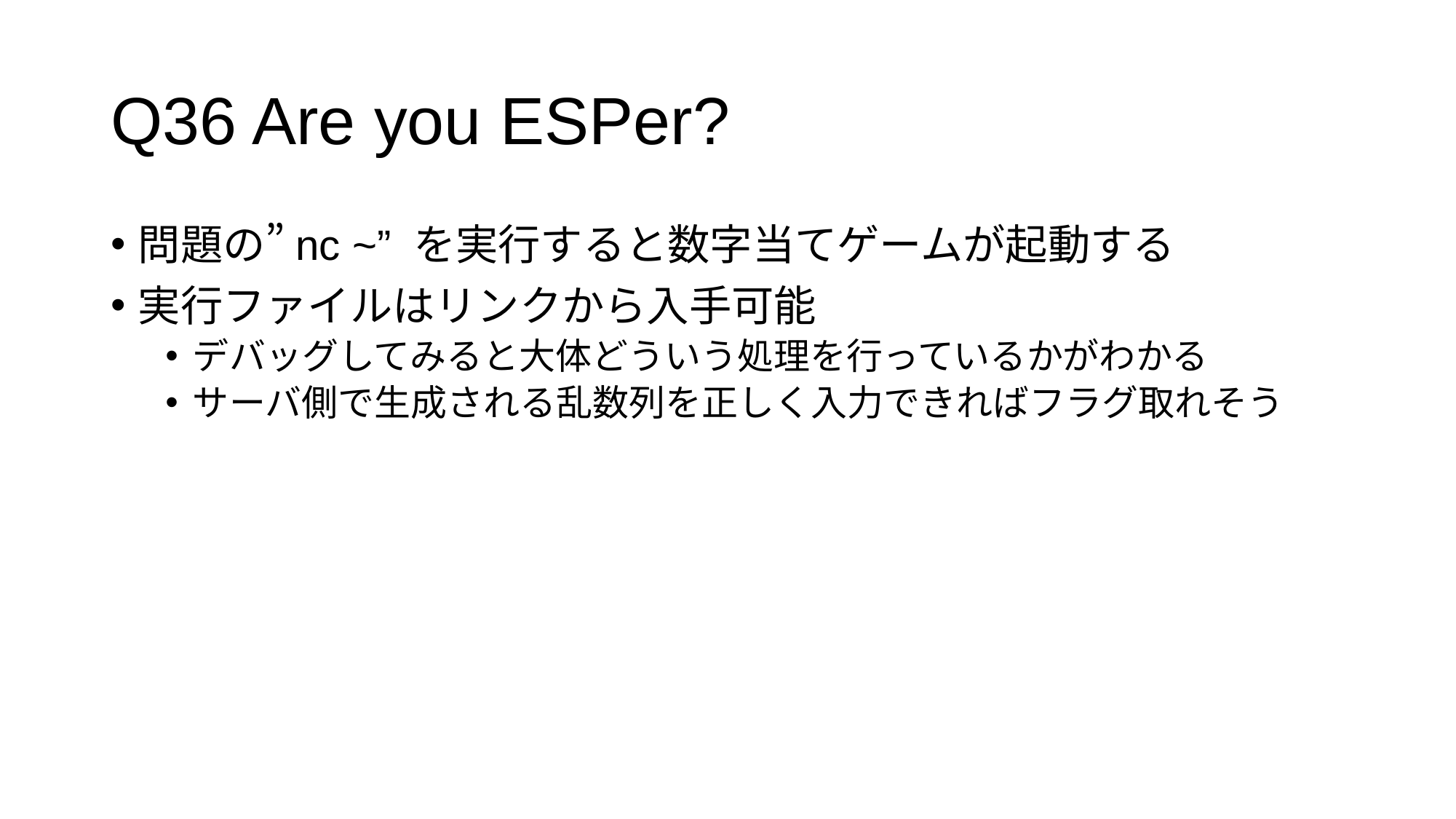

# Q36 Are you ESPer?
問題の”nc ~” を実行すると数字当てゲームが起動する
実行ファイルはリンクから入手可能
デバッグしてみると大体どういう処理を行っているかがわかる
サーバ側で生成される乱数列を正しく入力できればフラグ取れそう